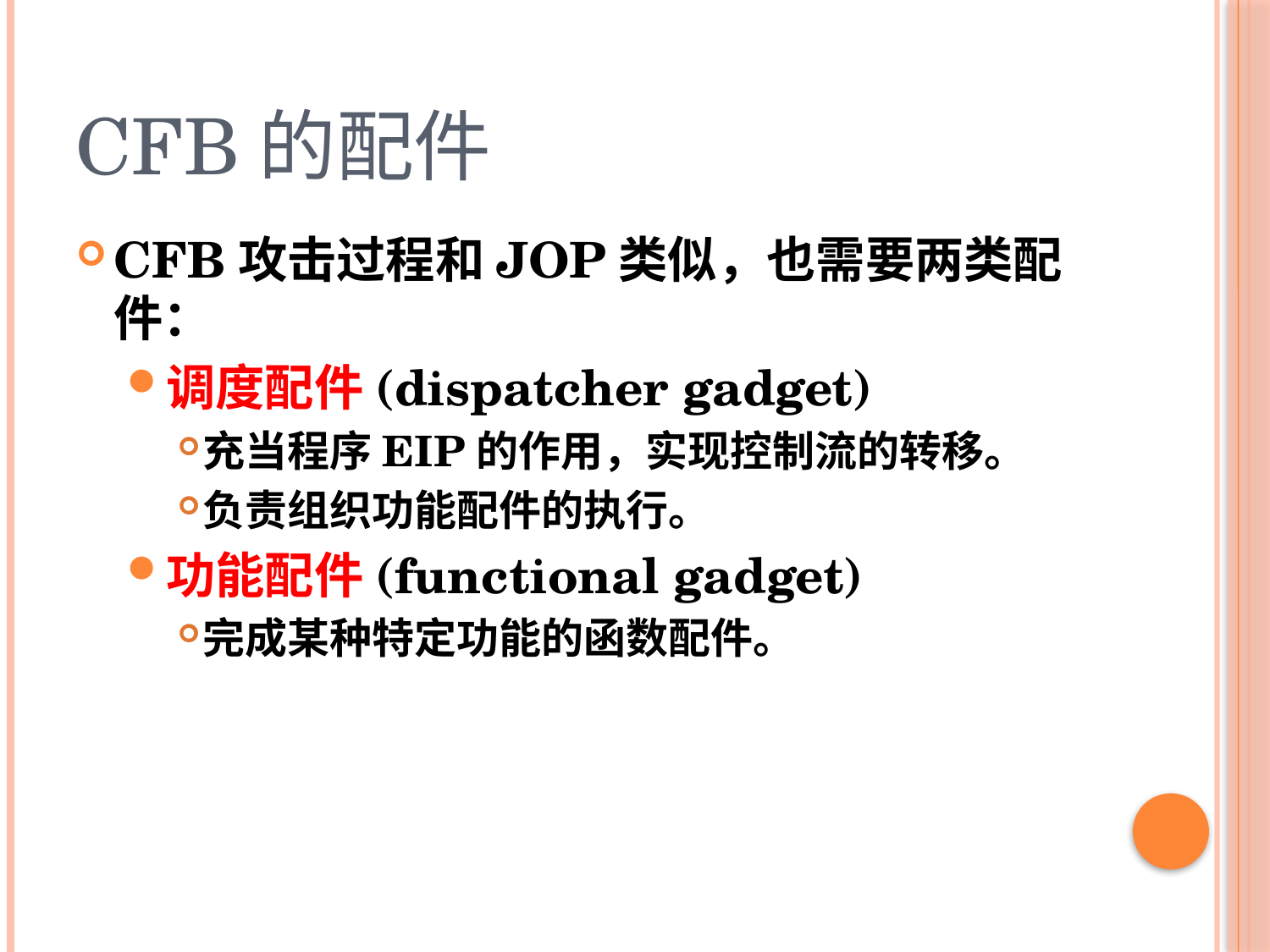

# CFB的配件
CFB攻击过程和JOP类似，也需要两类配件：
调度配件(dispatcher gadget)
充当程序EIP的作用，实现控制流的转移。
负责组织功能配件的执行。
功能配件(functional gadget)
完成某种特定功能的函数配件。